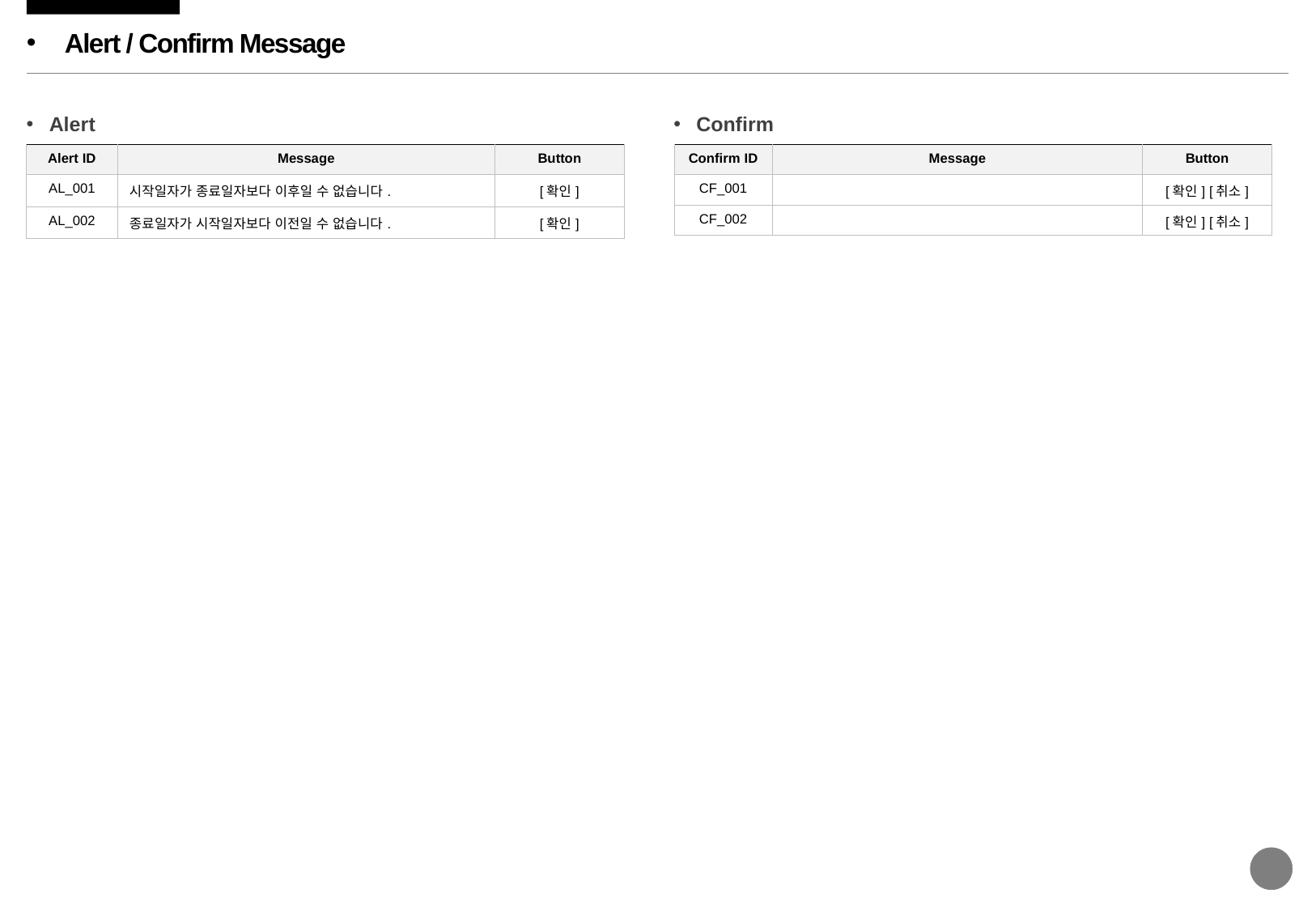

Alert / Confirm Message
Alert
Confirm
| Alert ID | Message | Button |
| --- | --- | --- |
| AL\_001 | 시작일자가 종료일자보다 이후일 수 없습니다. | [확인] |
| AL\_002 | 종료일자가 시작일자보다 이전일 수 없습니다. | [확인] |
| Confirm ID | Message | Button |
| --- | --- | --- |
| CF\_001 |  | [확인] [취소] |
| CF\_002 |  | [확인] [취소] |
51